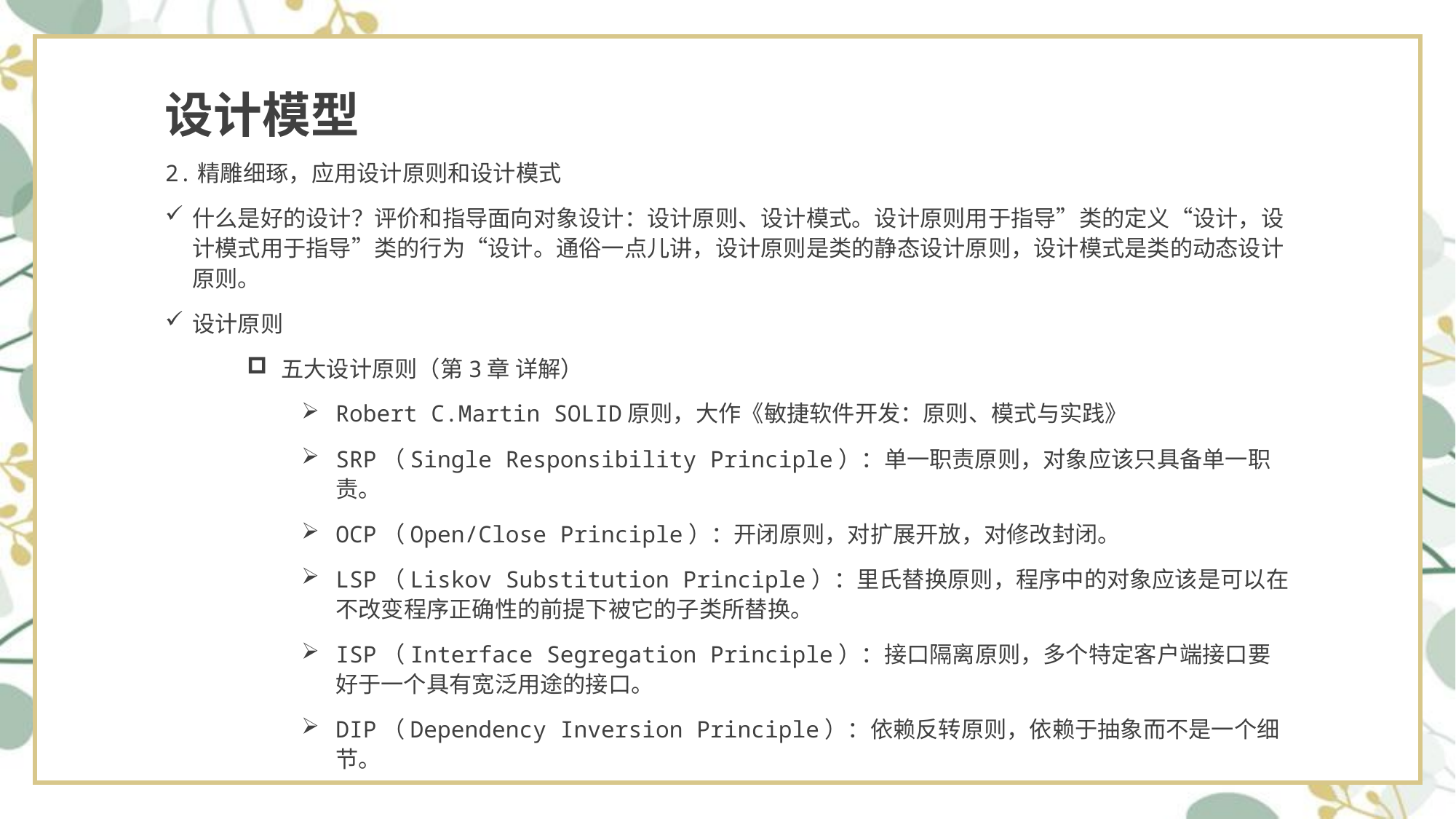

# 设计模型
2.精雕细琢，应用设计原则和设计模式
什么是好的设计？评价和指导面向对象设计：设计原则、设计模式。设计原则用于指导”类的定义“设计，设计模式用于指导”类的行为“设计。通俗一点儿讲，设计原则是类的静态设计原则，设计模式是类的动态设计原则。
设计原则
五大设计原则（第3章 详解）
Robert C.Martin SOLID原则，大作《敏捷软件开发：原则、模式与实践》
SRP（Single Responsibility Principle）：单一职责原则，对象应该只具备单一职责。
OCP（Open/Close Principle）：开闭原则，对扩展开放，对修改封闭。
LSP（Liskov Substitution Principle）：里氏替换原则，程序中的对象应该是可以在不改变程序正确性的前提下被它的子类所替换。
ISP（Interface Segregation Principle）：接口隔离原则，多个特定客户端接口要好于一个具有宽泛用途的接口。
DIP（Dependency Inversion Principle）：依赖反转原则，依赖于抽象而不是一个细节。